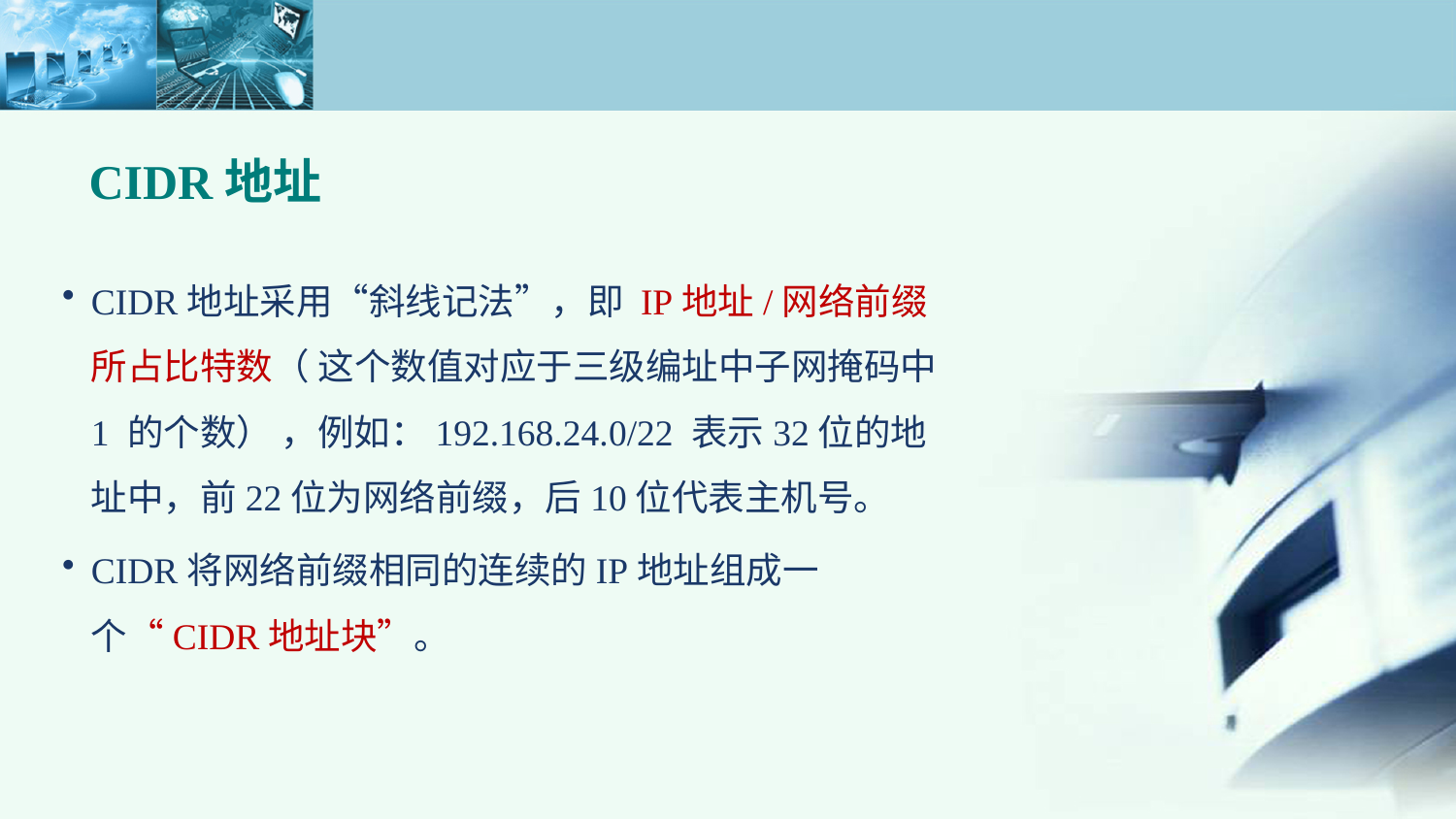

CIDR地址
CIDR地址采用“斜线记法”，即 IP地址/网络前缀所占比特数（ 这个数值对应于三级编址中子网掩码中 1 的个数） ，例如：192.168.24.0/22 表示32位的地址中，前22位为网络前缀，后10位代表主机号。
CIDR将网络前缀相同的连续的IP地址组成一个“CIDR地址块”。